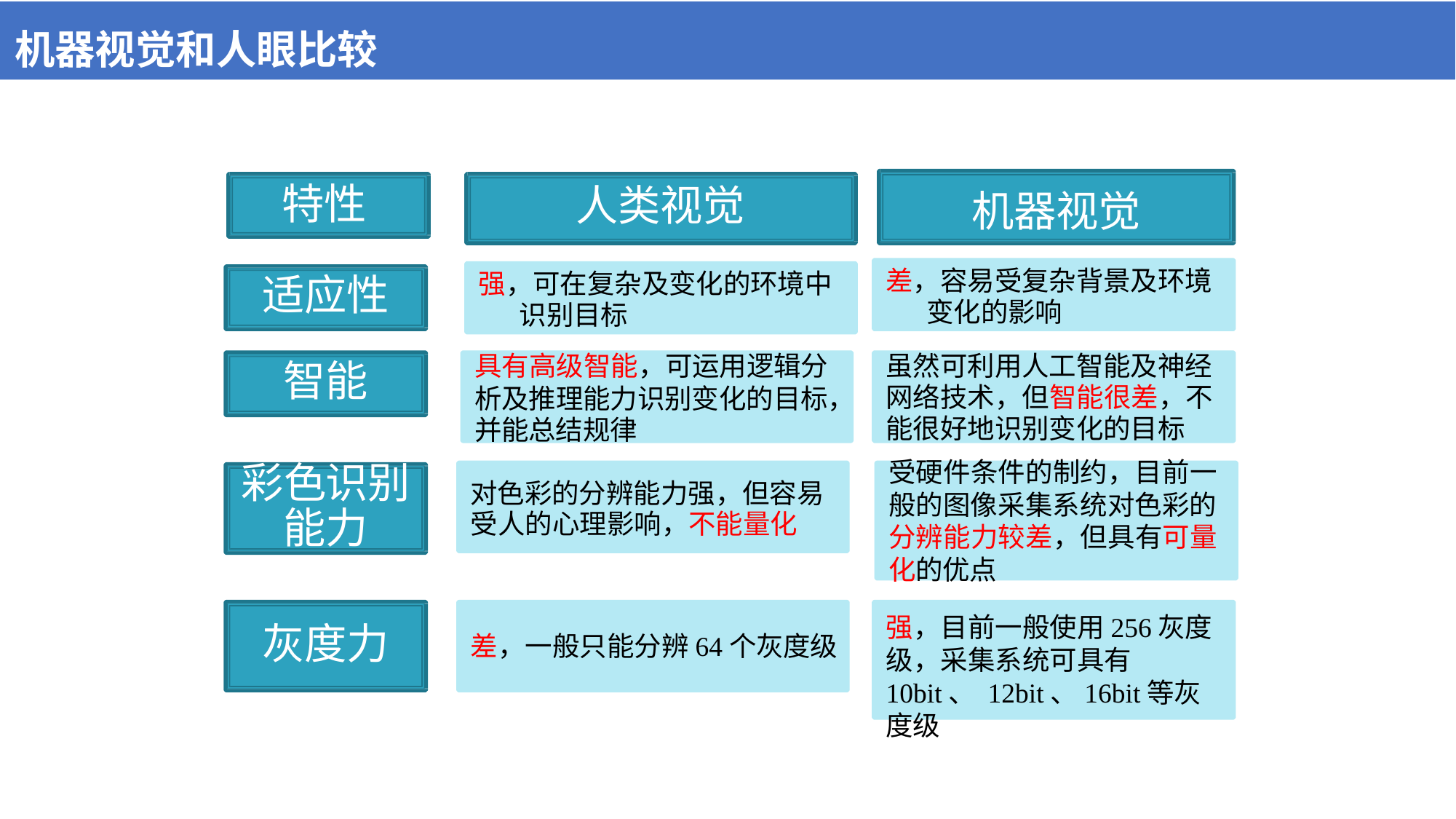

机器视觉和人眼比较

# 机器视觉
人类视觉
 特性
特性

差，容易受复杂背景及环境变化的影响

强，可在复杂及变化的环境中识别目标
适应性
具有高级智能，可运用逻辑分

智能
虽然可利用人工智能及神经
网络技术，但智能很差，不能很好地识别变化的目标
析及推理能力识别变化的目标，
并能总结规律
受硬件条件的制约，目前一般的图像采集系统对色彩的分辨能力较差，但具有可量化的优点

对色彩的分辨能力强，但容易受人的心理影响，不能量化
彩色识别
能力

灰度力
差，一般只能分辨64个灰度级
强，目前一般使用256灰度级，采集系统可具有10bit、 12bit、16bit等灰度级